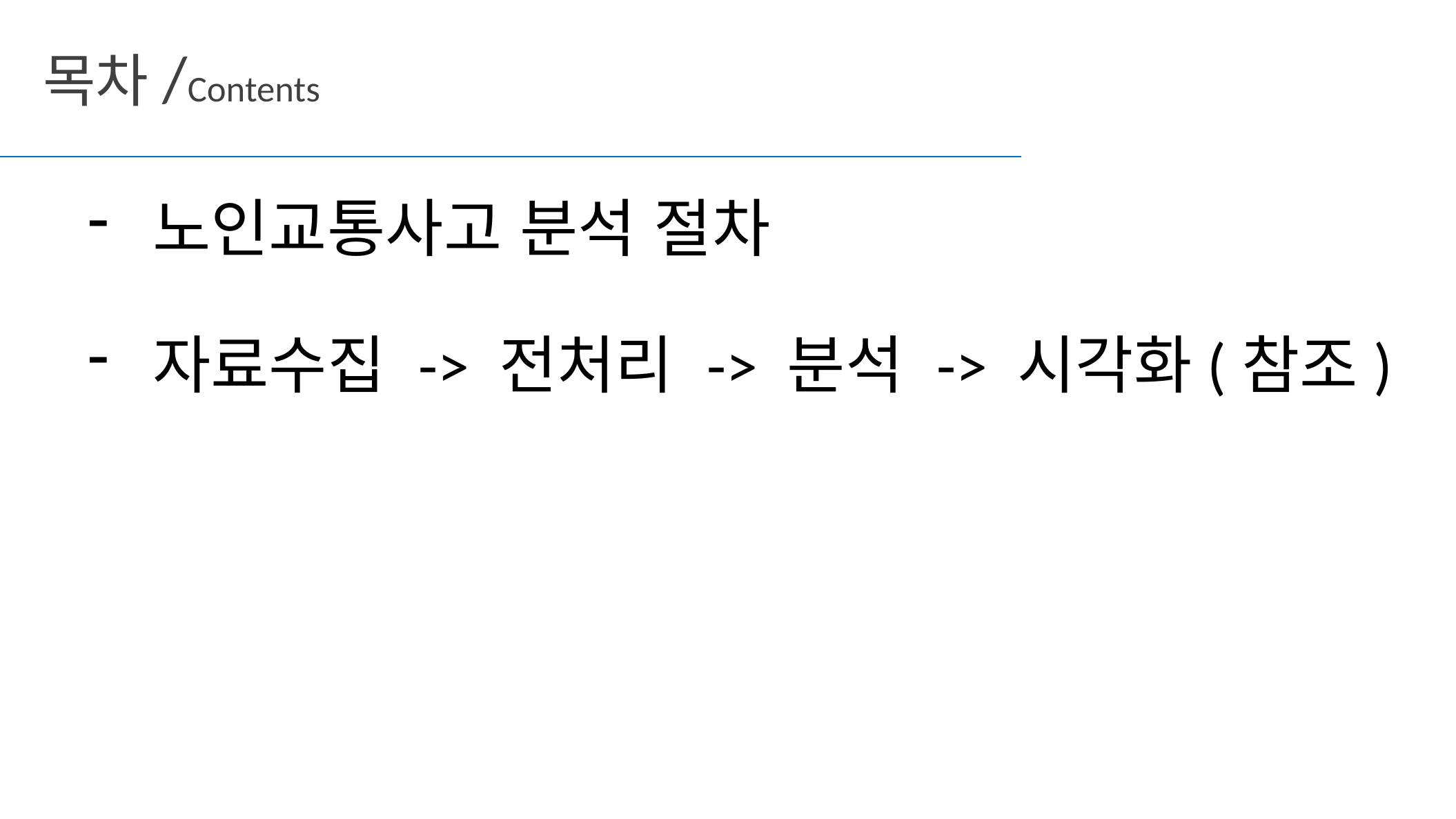

목차/Contents
노인교통사고 분석 절차

자료수집 -> 전처리 -> 분석 -> 시각화(참조)